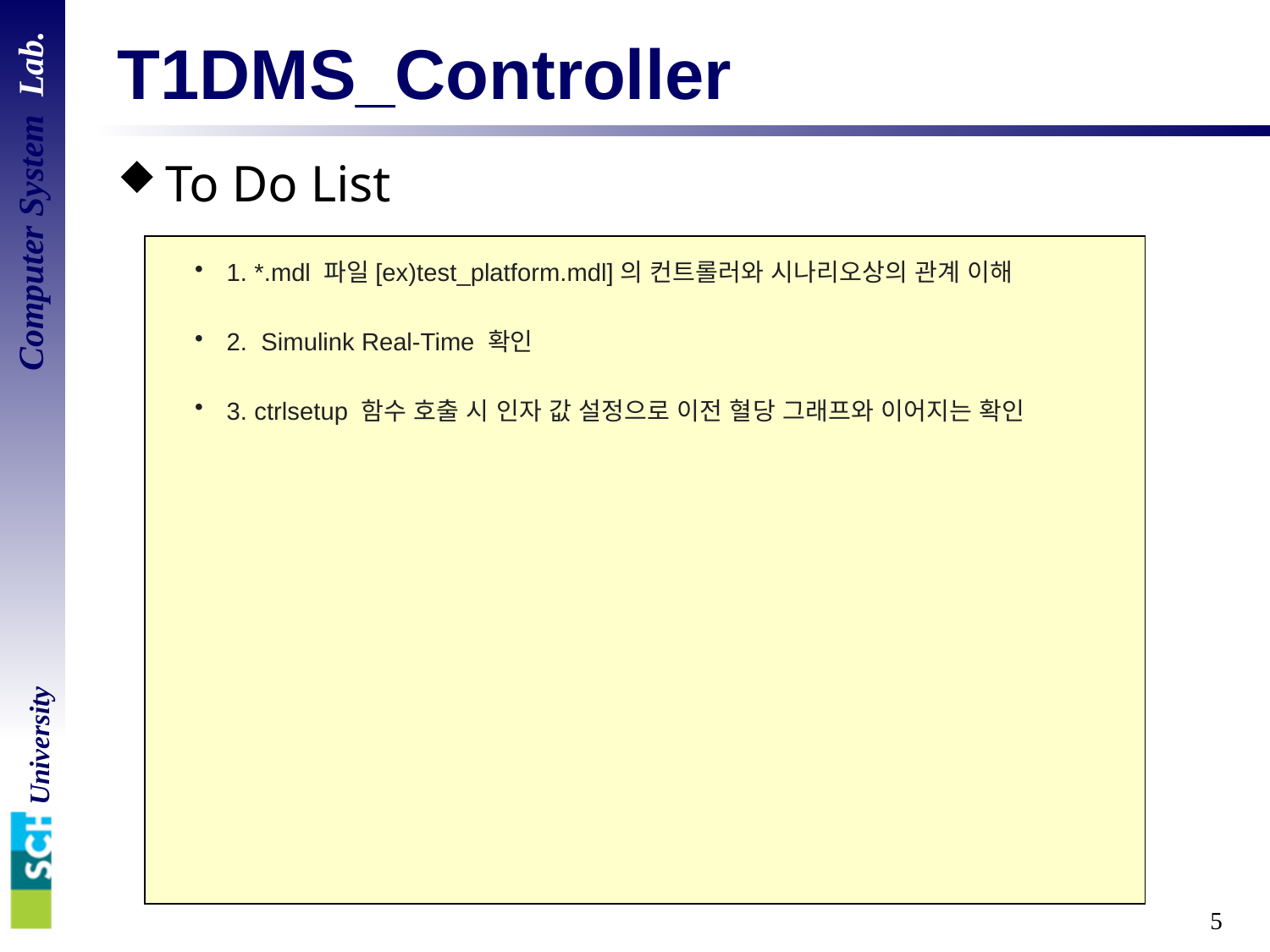

# T1DMS_Controller

To Do List

1. *.mdl 파일[ex)test_platform.mdl]의 컨트롤러와 시나리오상의 관계 이해

2.  Simulink Real-Time 확인

3. ctrlsetup 함수 호출 시 인자 값 설정으로 이전 혈당 그래프와 이어지는 확인